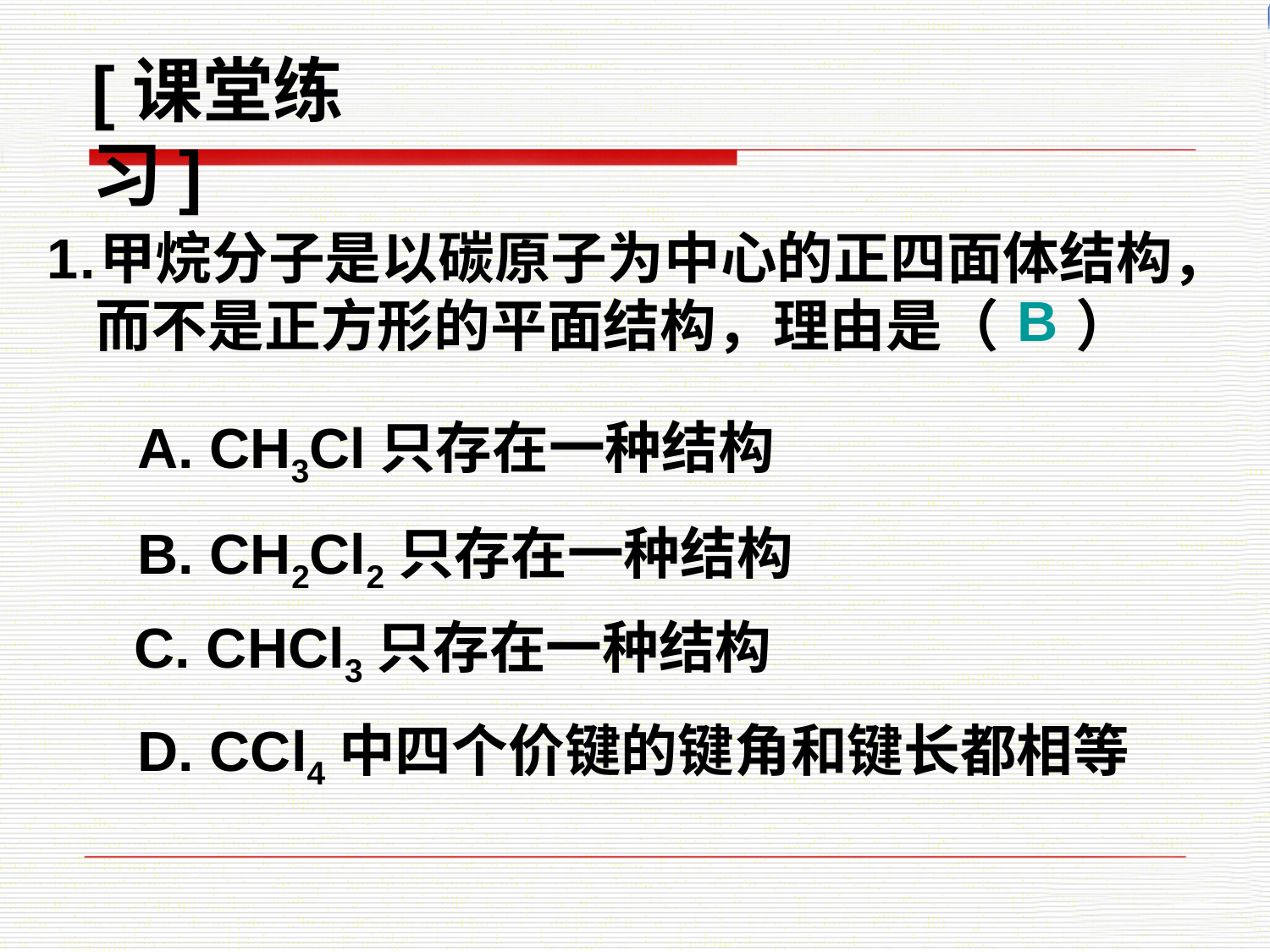

[课堂练习]
甲烷分子是以碳原子为中心的正四面体结构，而不是正方形的平面结构，理由是（      ）
B
 CH3Cl只存在一种结构
 CH2Cl2只存在一种结构
 CHCl3只存在一种结构
 CCl4中四个价键的键角和键长都相等